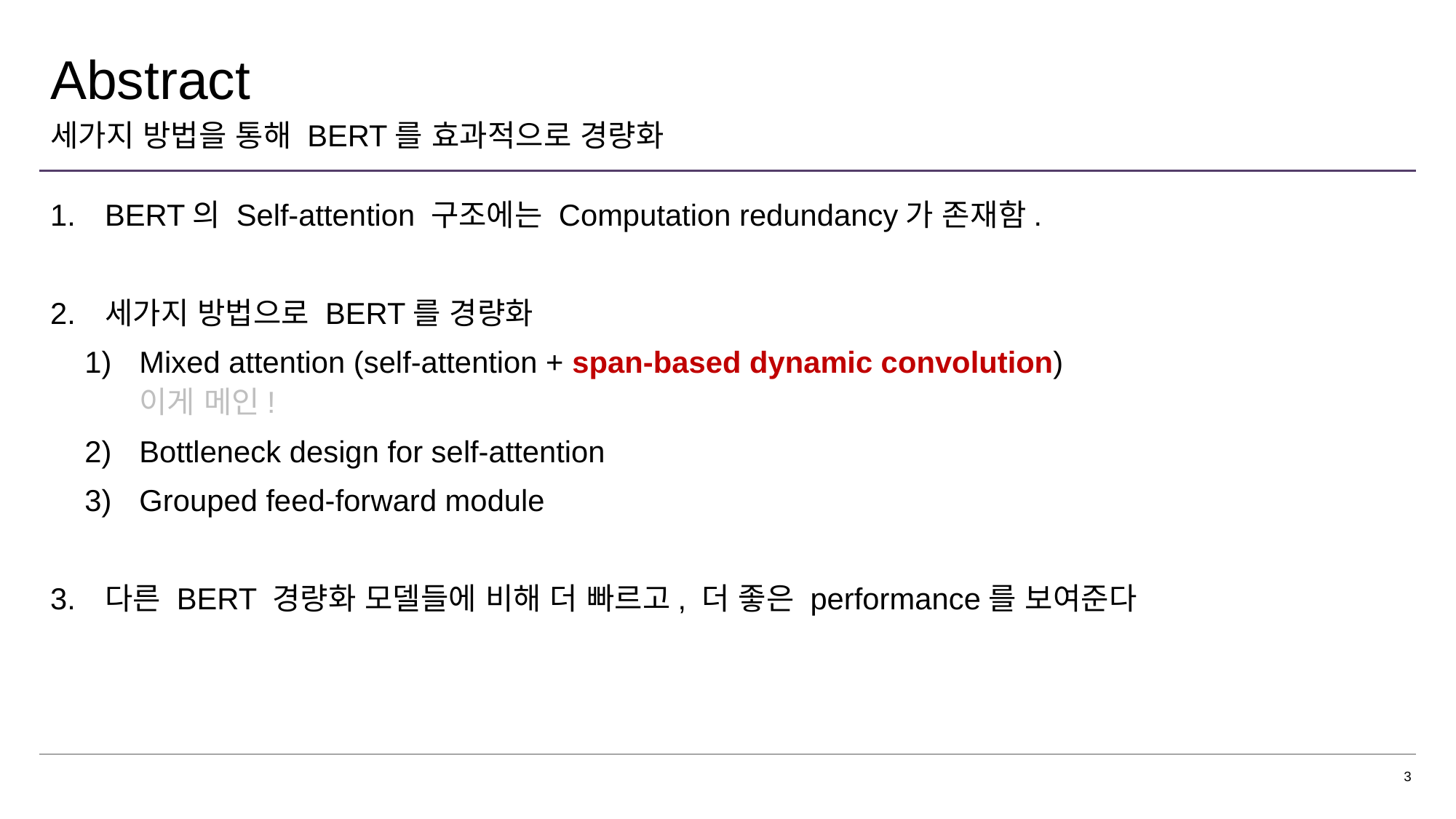

# Abstract
세가지 방법을 통해 BERT를 효과적으로 경량화
BERT의 Self-attention 구조에는 Computation redundancy가 존재함.

세가지 방법으로 BERT를 경량화
Mixed attention (self-attention + span-based dynamic convolution)
이게 메인!
Bottleneck design for self-attention
Grouped feed-forward module

다른 BERT 경량화 모델들에 비해 더 빠르고, 더 좋은 performance를 보여준다

3